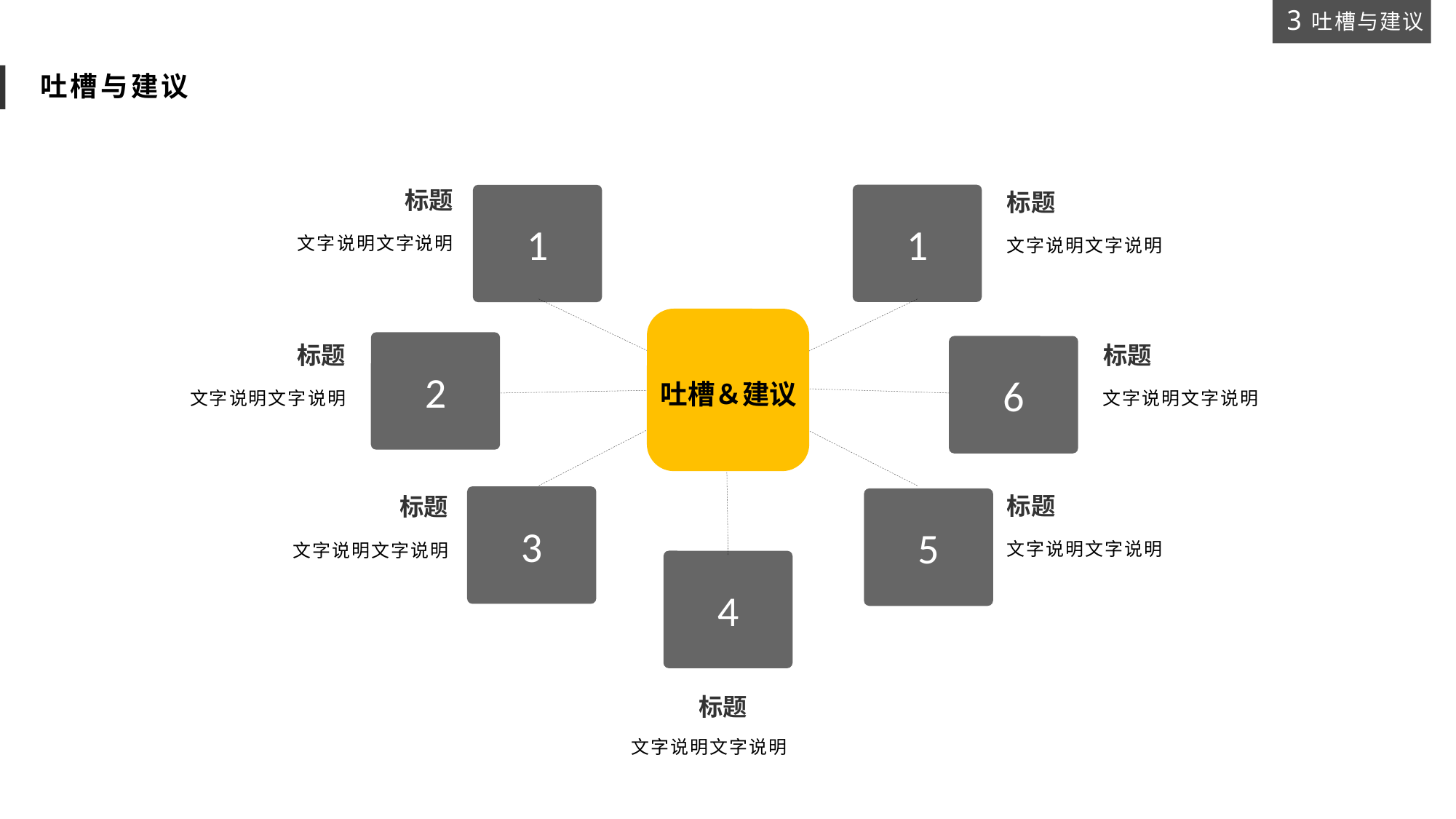

3

吐槽与建议
吐槽与建议

标题
文字说明文字说明
标题
文字说明文字说明
1
1

2
标题
文字说明文字说明
标题
文字说明文字说明
6
吐槽＆建议
标题
文字说明文字说明
标题
文字说明文字说明
3
5
4
标题
文字说明文字说明